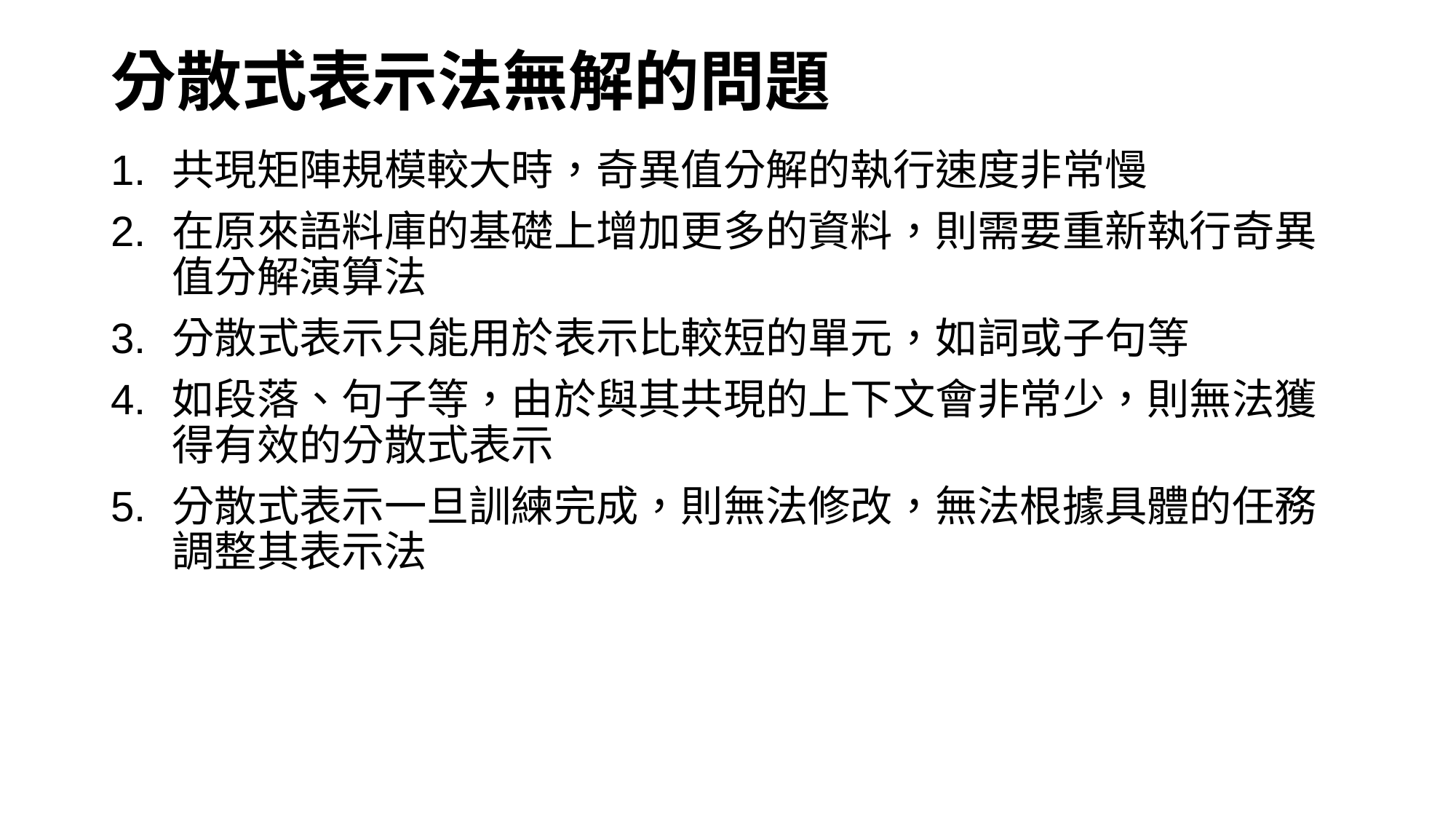

# 分散式表示法無解的問題
共現矩陣規模較大時，奇異值分解的執行速度非常慢
在原來語料庫的基礎上增加更多的資料，則需要重新執行奇異值分解演算法
分散式表示只能用於表示比較短的單元，如詞或子句等
如段落、句子等，由於與其共現的上下文會非常少，則無法獲得有效的分散式表示
分散式表示一旦訓練完成，則無法修改，無法根據具體的任務調整其表示法